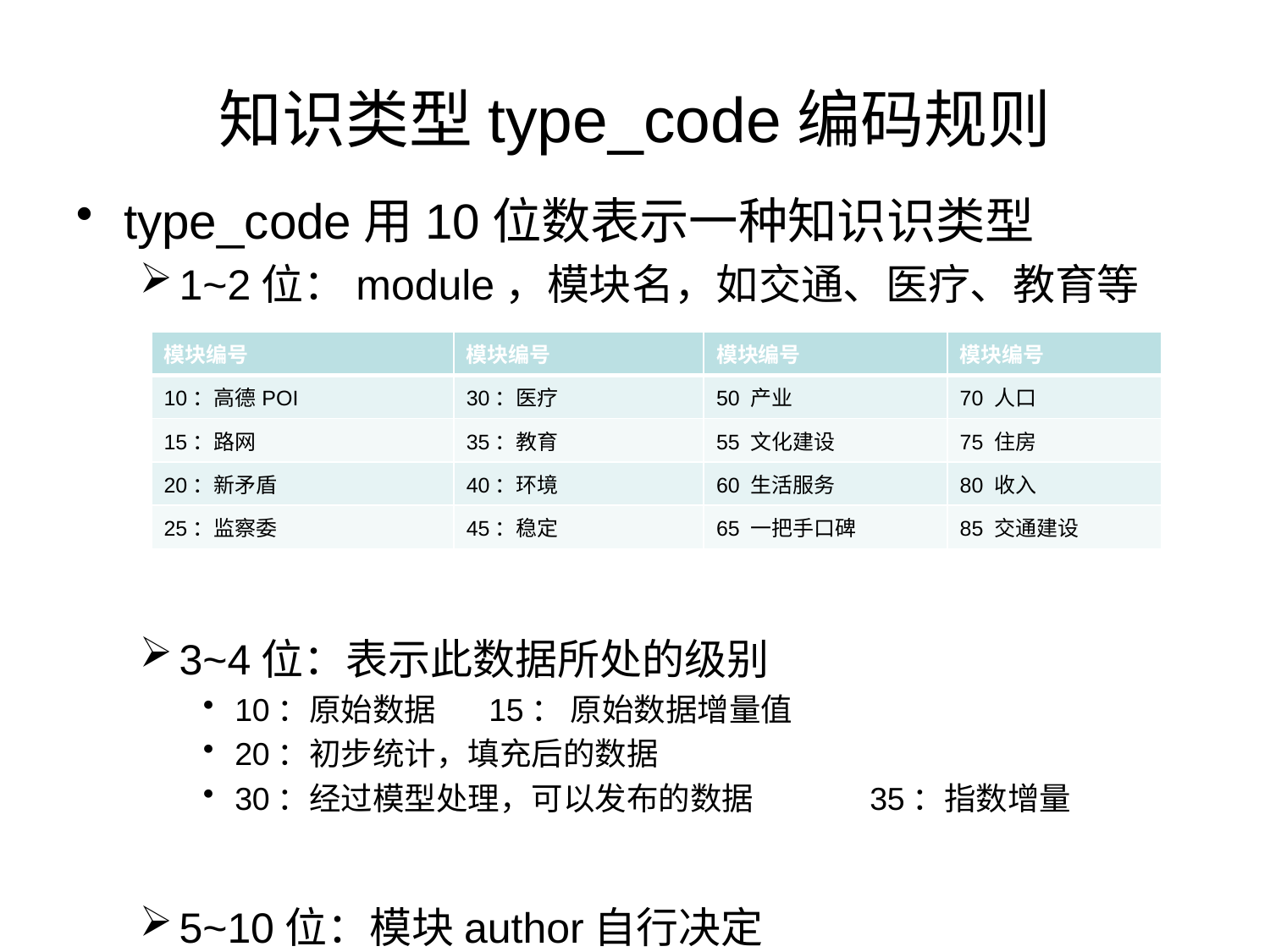

# 知识类型type_code编码规则
type_code用10位数表示一种知识识类型
1~2位：module，模块名，如交通、医疗、教育等

3~4位：表示此数据所处的级别
10：原始数据	15： 原始数据增量值
20：初步统计，填充后的数据
30：经过模型处理，可以发布的数据	35：指数增量

5~10位：模块author自行决定
可以参考高德POI: 5~6位表示大分类，7~8位表示中分类，9~10位表示小分类

| 模块编号 | 模块编号 | 模块编号 | 模块编号 |
| --- | --- | --- | --- |
| 10：高德POI | 30：医疗 | 50 产业 | 70 人口 |
| 15：路网 | 35：教育 | 55 文化建设 | 75 住房 |
| 20：新矛盾 | 40：环境 | 60 生活服务 | 80 收入 |
| 25：监察委 | 45：稳定 | 65 一把手口碑 | 85 交通建设 |